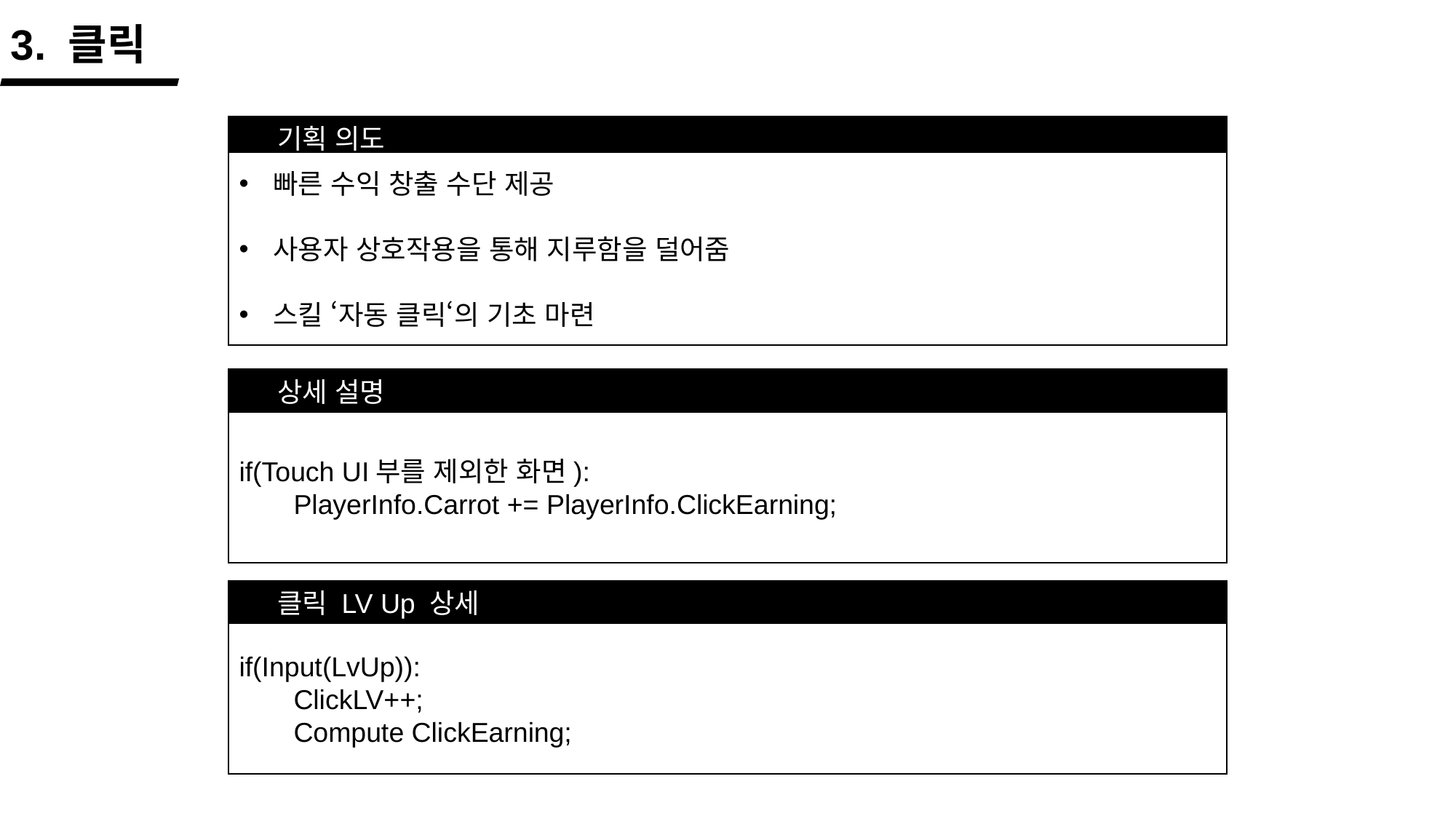

3. 클릭

기획 의도

빠른 수익 창출 수단 제공

사용자 상호작용을 통해 지루함을 덜어줌

스킬 ‘자동 클릭‘의 기초 마련
상세 설명

if(Touch UI부를 제외한 화면):
PlayerInfo.Carrot += PlayerInfo.ClickEarning;
클릭 LV Up 상세

if(Input(LvUp)):
ClickLV++;
Compute ClickEarning;